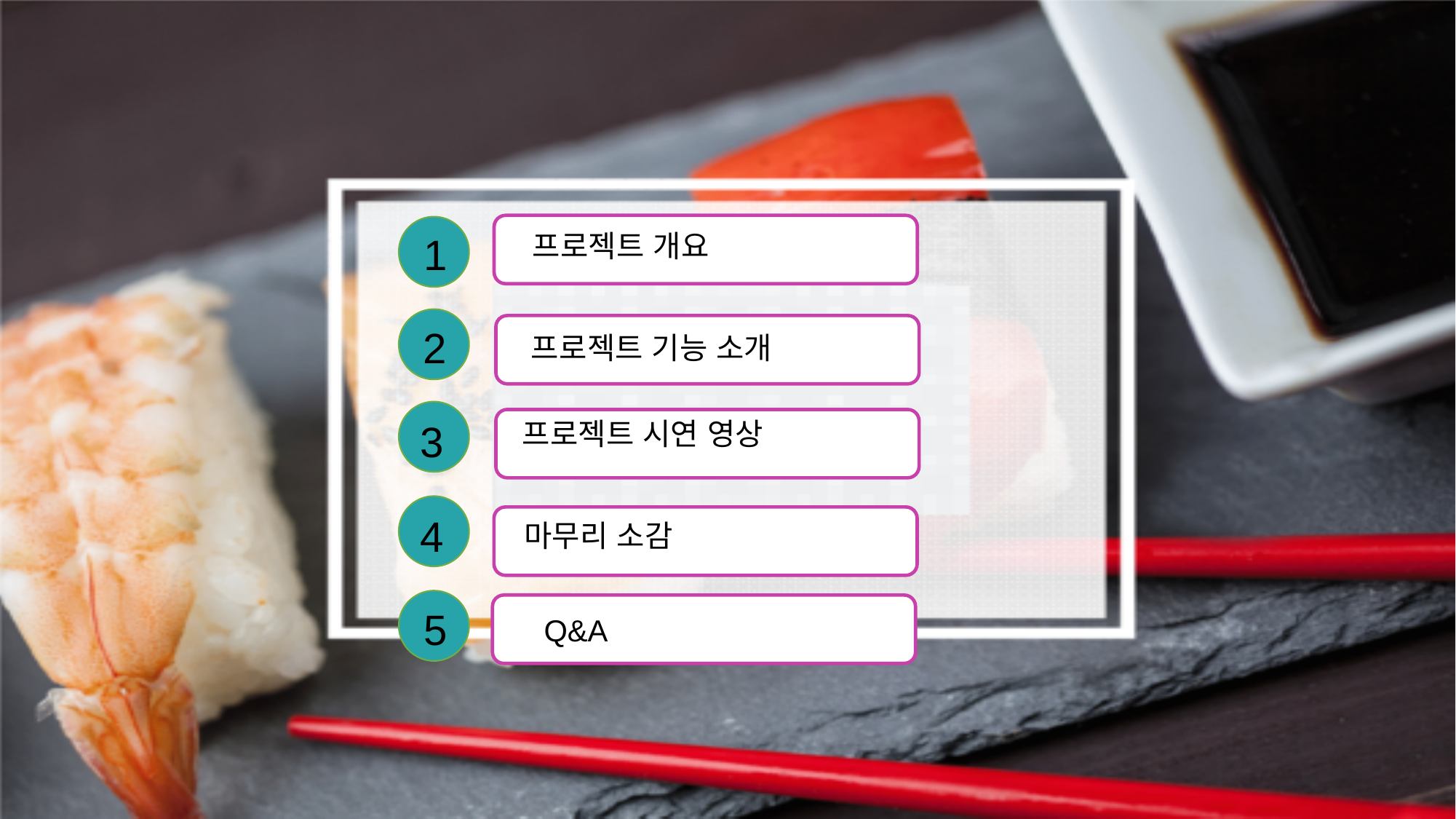

프로젝트 개요
 1

 2
  프로젝트 기능 소개

 3

프로젝트 시연 영상

 4

마무리 소감

 5
 Q&A